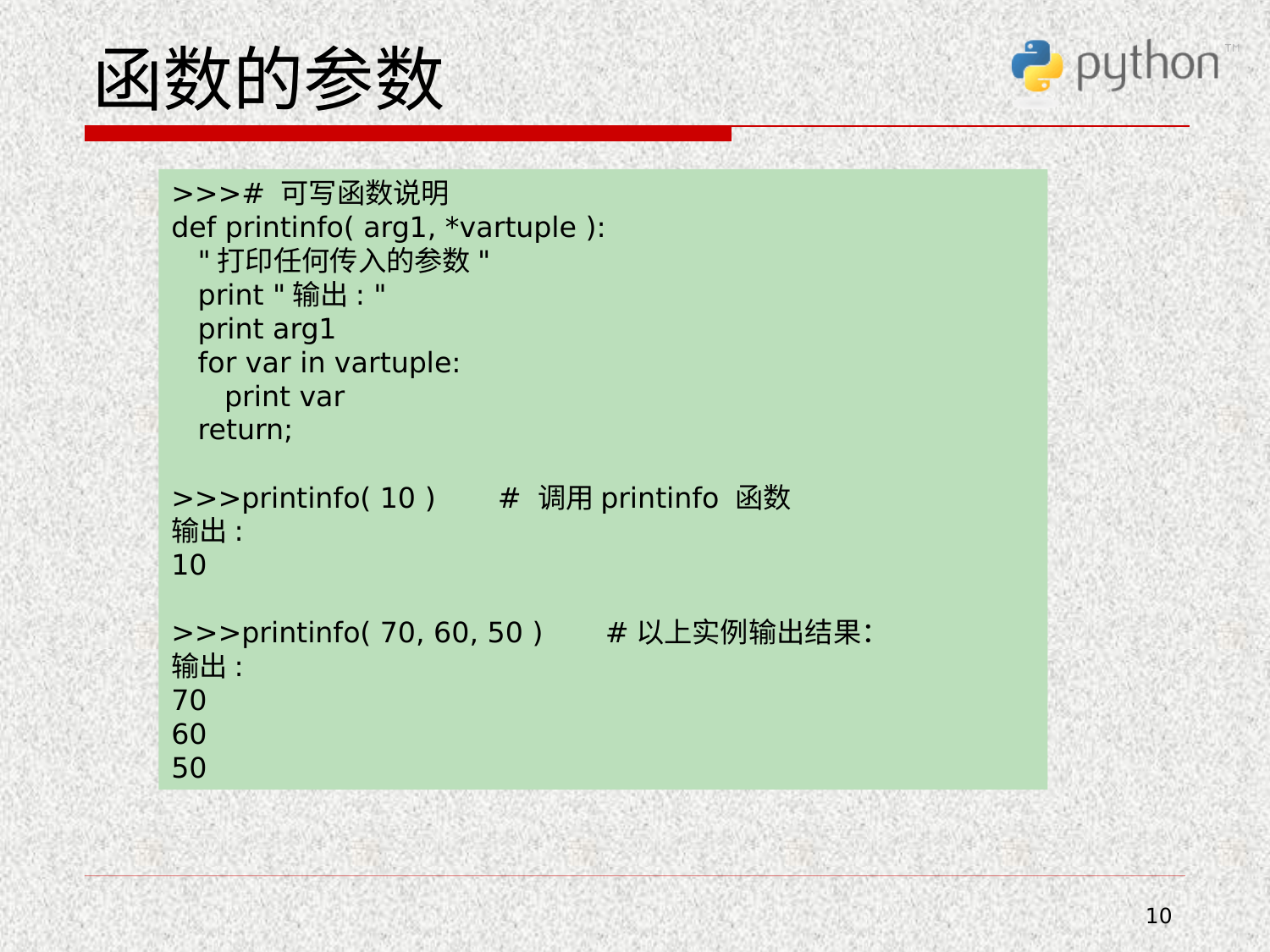

# 函数的参数
>>># 可写函数说明
def printinfo( arg1, *vartuple ):
   "打印任何传入的参数"
   print "输出: "
   print arg1
   for var in vartuple:
      print var
   return;

>>>printinfo( 10 )       # 调用printinfo 函数
输出:
10

>>>printinfo( 70, 60, 50 )       #以上实例输出结果：
输出:
70
60
50
10